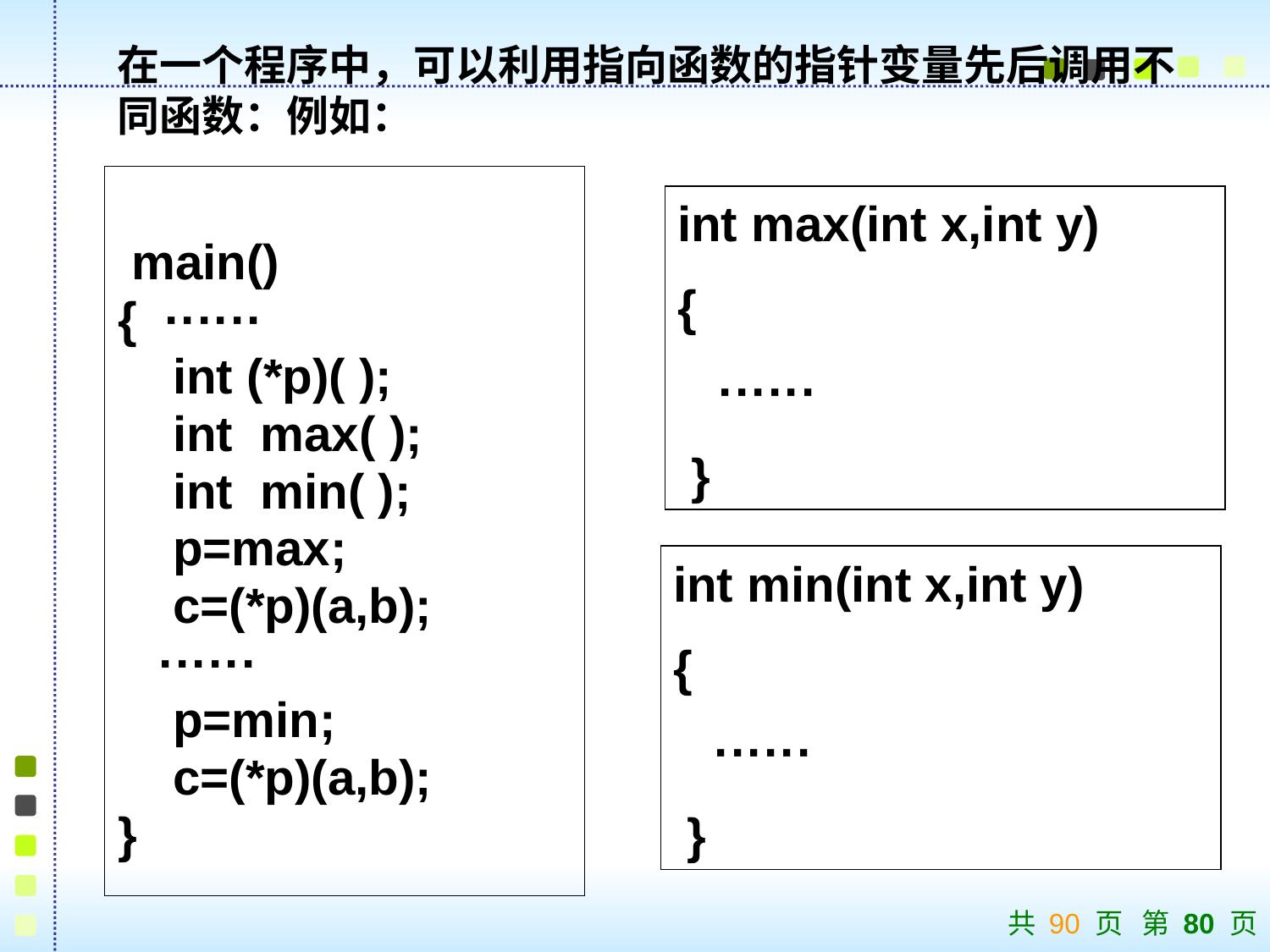

在一个程序中，可以利用指向函数的指针变量先后调用不同函数：例如：

 main()
{  ······
    int (*p)( );
    int  max( );
    int  min( );
    p=max;
    c=(*p)(a,b);
   ······
    p=min;
    c=(*p)(a,b);
}

int max(int x,int y)
{
   ······
 }
int min(int x,int y)
{
   ······
 }
共 90 页   第 80 页